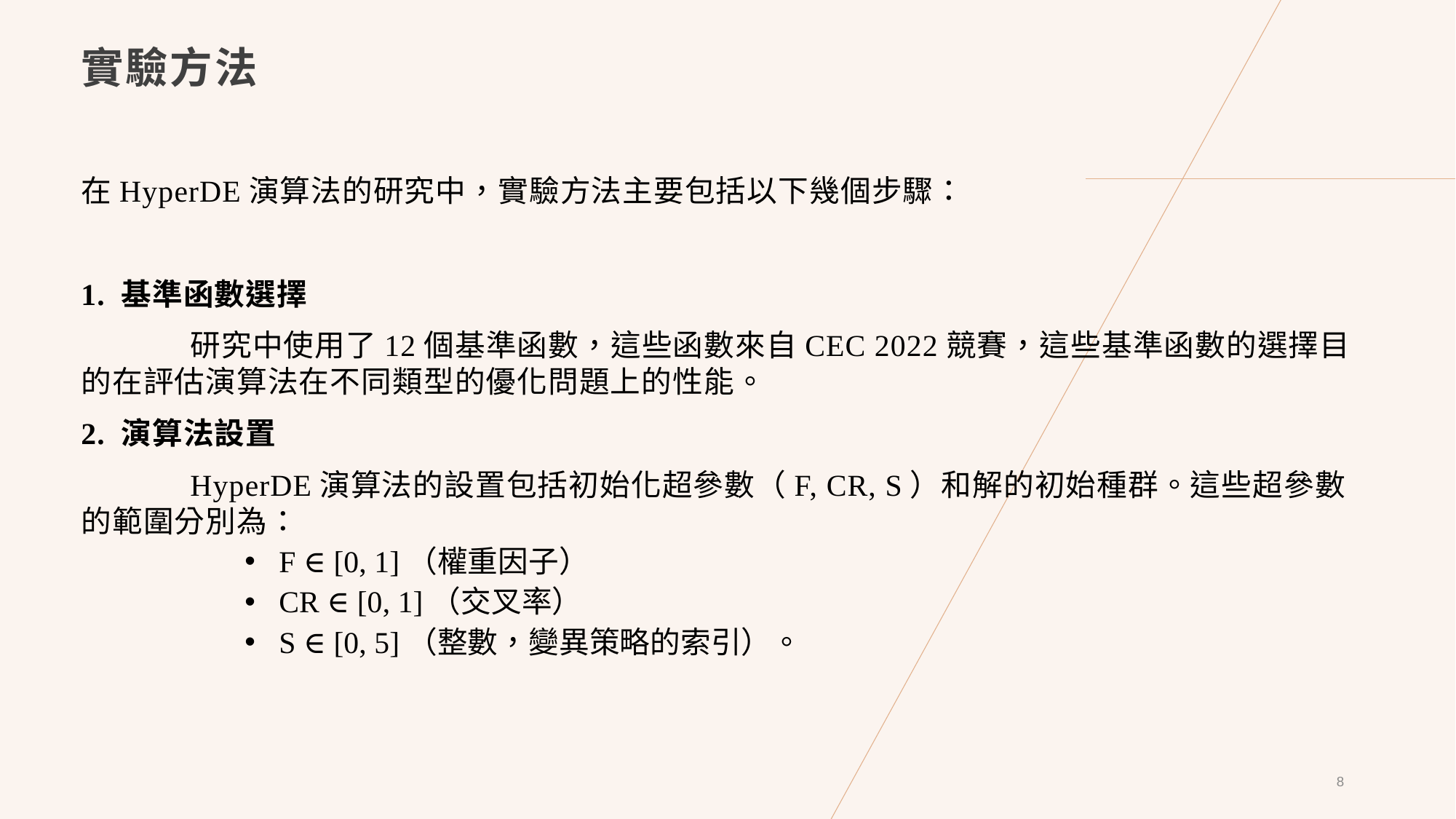

# 實驗方法
在HyperDE演算法的研究中，實驗方法主要包括以下幾個步驟：

1. 基準函數選擇
	研究中使用了12個基準函數，這些函數來自CEC 2022競賽，這些基準函數的選擇目的在評估演算法在不同類型的優化問題上的性能。
2. 演算法設置
	HyperDE演算法的設置包括初始化超參數（F, CR, S）和解的初始種群。這些超參數的範圍分別為：
F ∈ [0, 1]（權重因子）
CR ∈ [0, 1]（交叉率）
S ∈ [0, 5]（整數，變異策略的索引）。

8